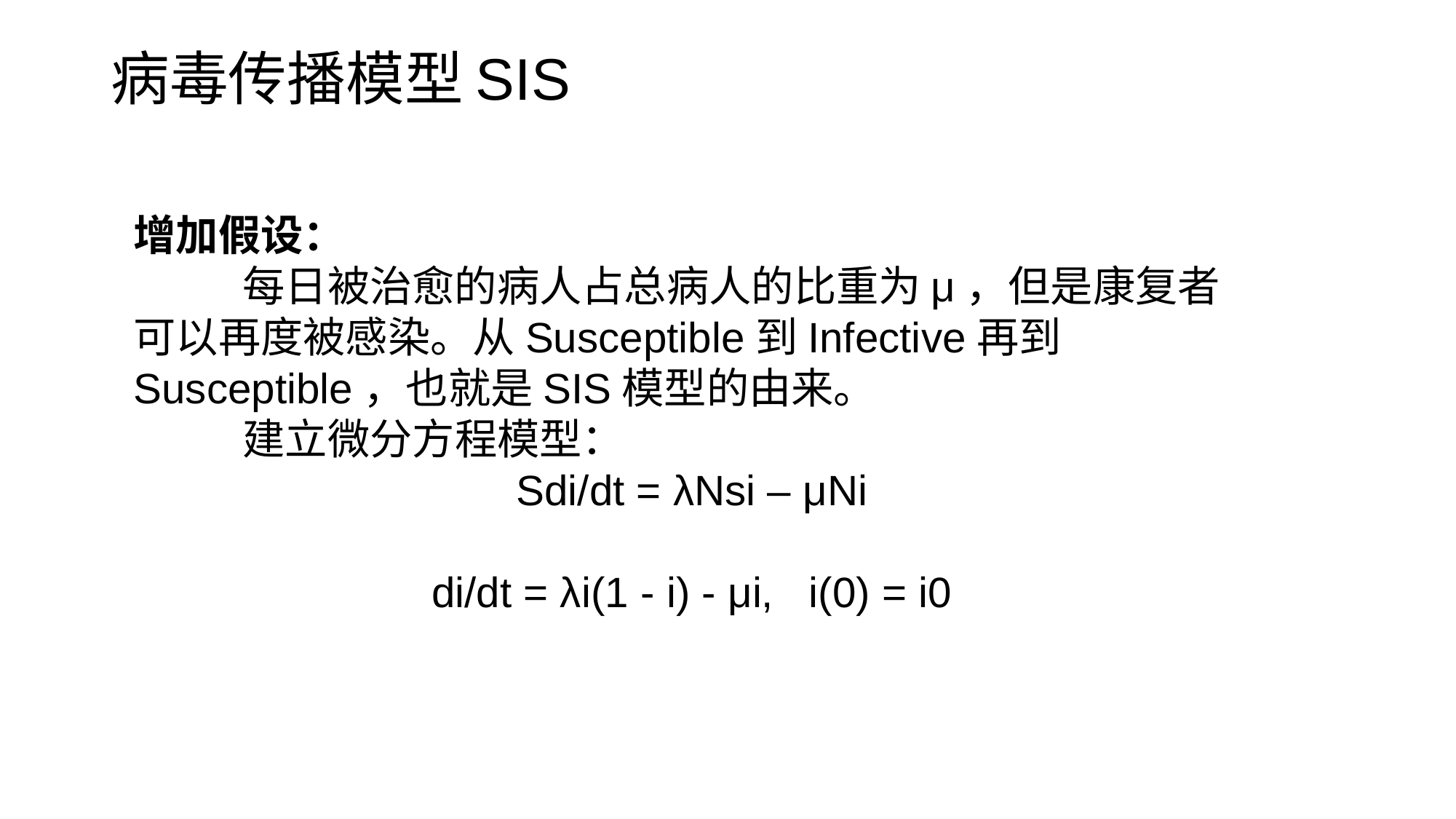

# 病毒传播模型SIS
增加假设：
	每日被治愈的病人占总病人的比重为μ，但是康复者可以再度被感染。从Susceptible到Infective再到Susceptible，也就是SIS模型的由来。
	建立微分方程模型：
Sdi/dt = λNsi – μNi

di/dt = λi(1 - i) - μi,   i(0) = i0